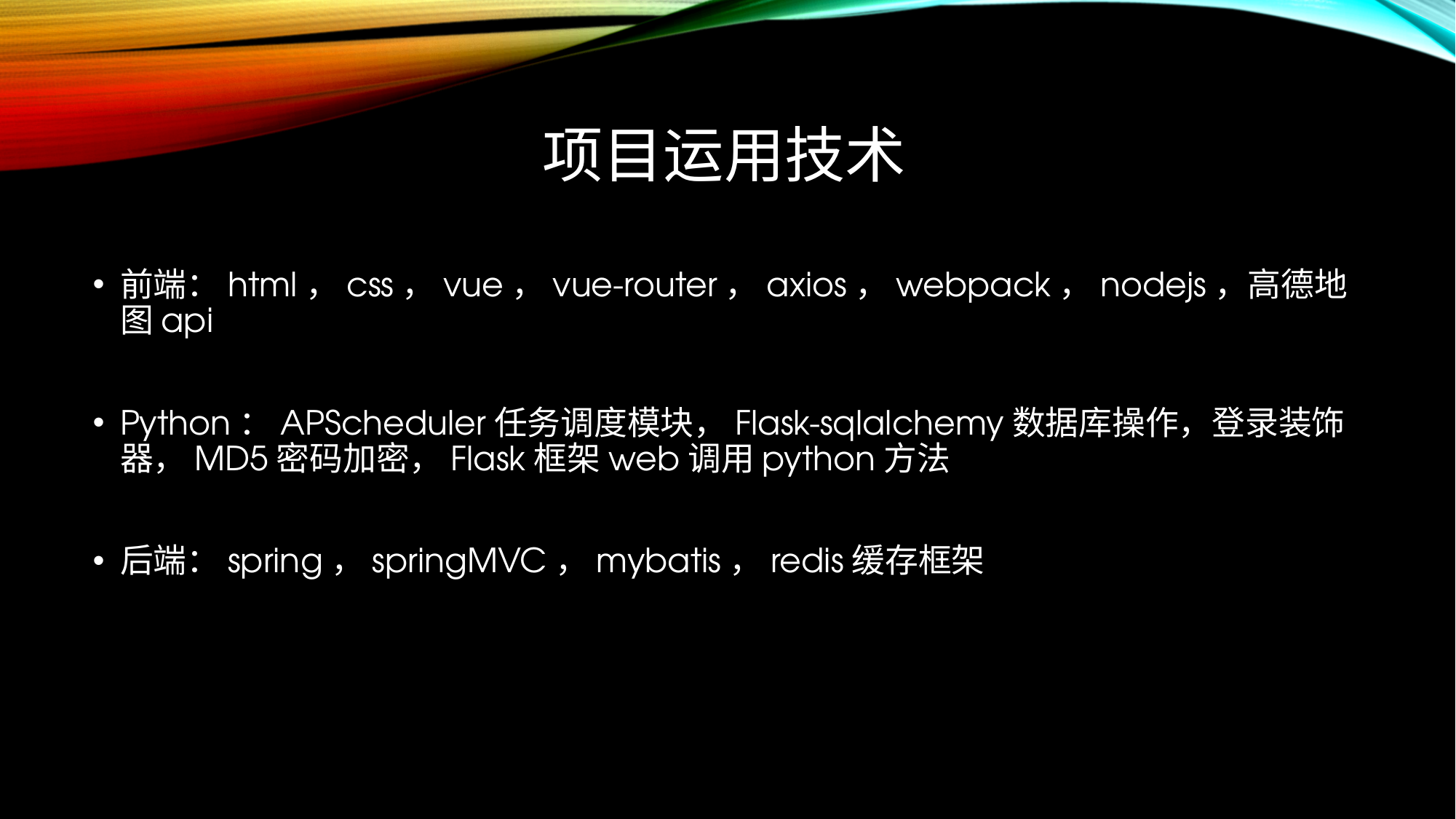

# 项目运用技术
前端：html，css，vue，vue-router，axios，webpack，nodejs，高德地图api

Python：APScheduler任务调度模块，Flask-sqlalchemy数据库操作，登录装饰器，MD5密码加密，Flask框架web调用python方法

后端：spring，springMVC，mybatis，redis缓存框架